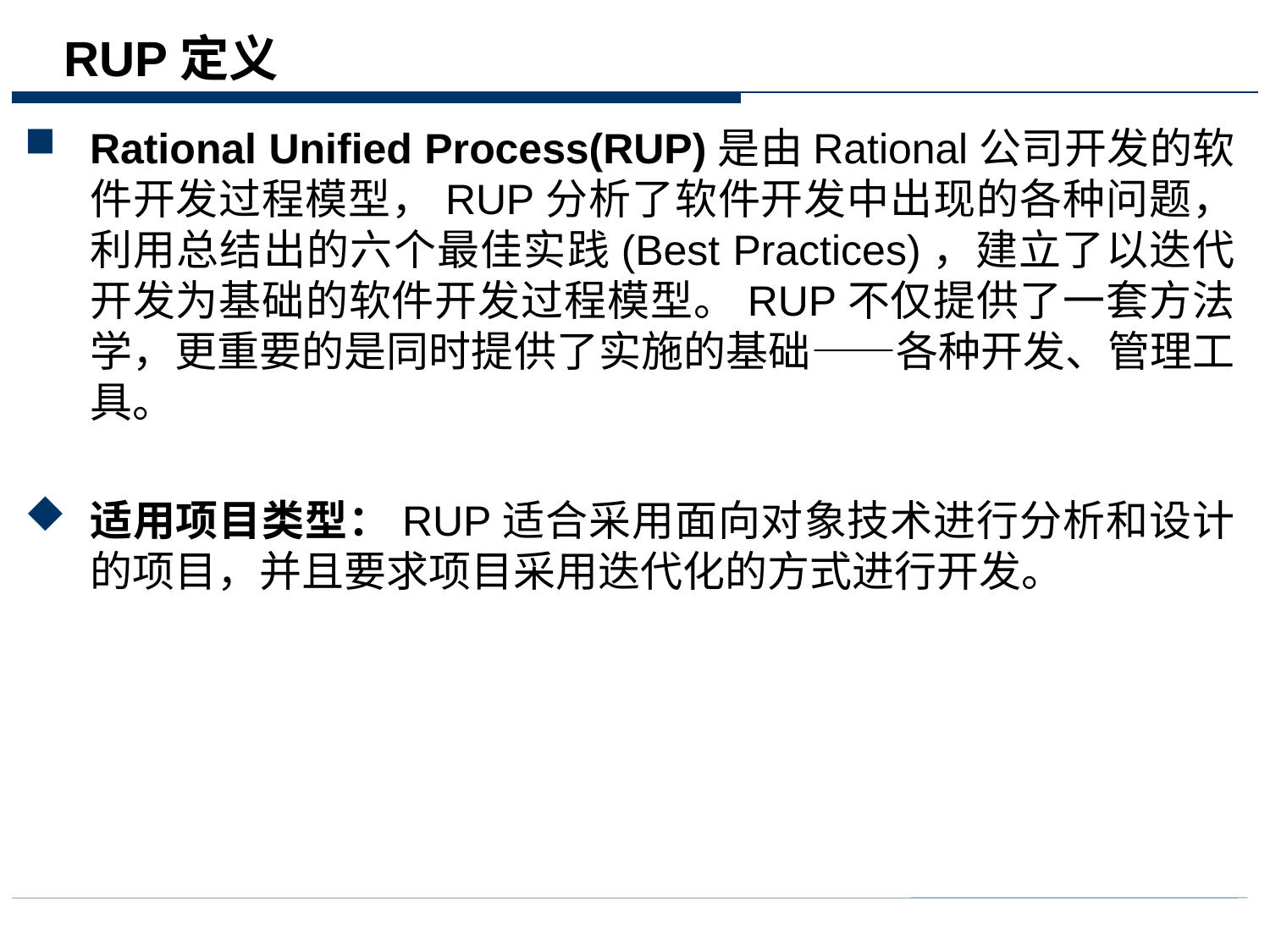

# RUP定义
Rational Unified Process(RUP)是由Rational公司开发的软件开发过程模型，RUP分析了软件开发中出现的各种问题，利用总结出的六个最佳实践(Best Practices)，建立了以迭代开发为基础的软件开发过程模型。RUP不仅提供了一套方法学，更重要的是同时提供了实施的基础——各种开发、管理工具。

适用项目类型：RUP适合采用面向对象技术进行分析和设计的项目，并且要求项目采用迭代化的方式进行开发。

17